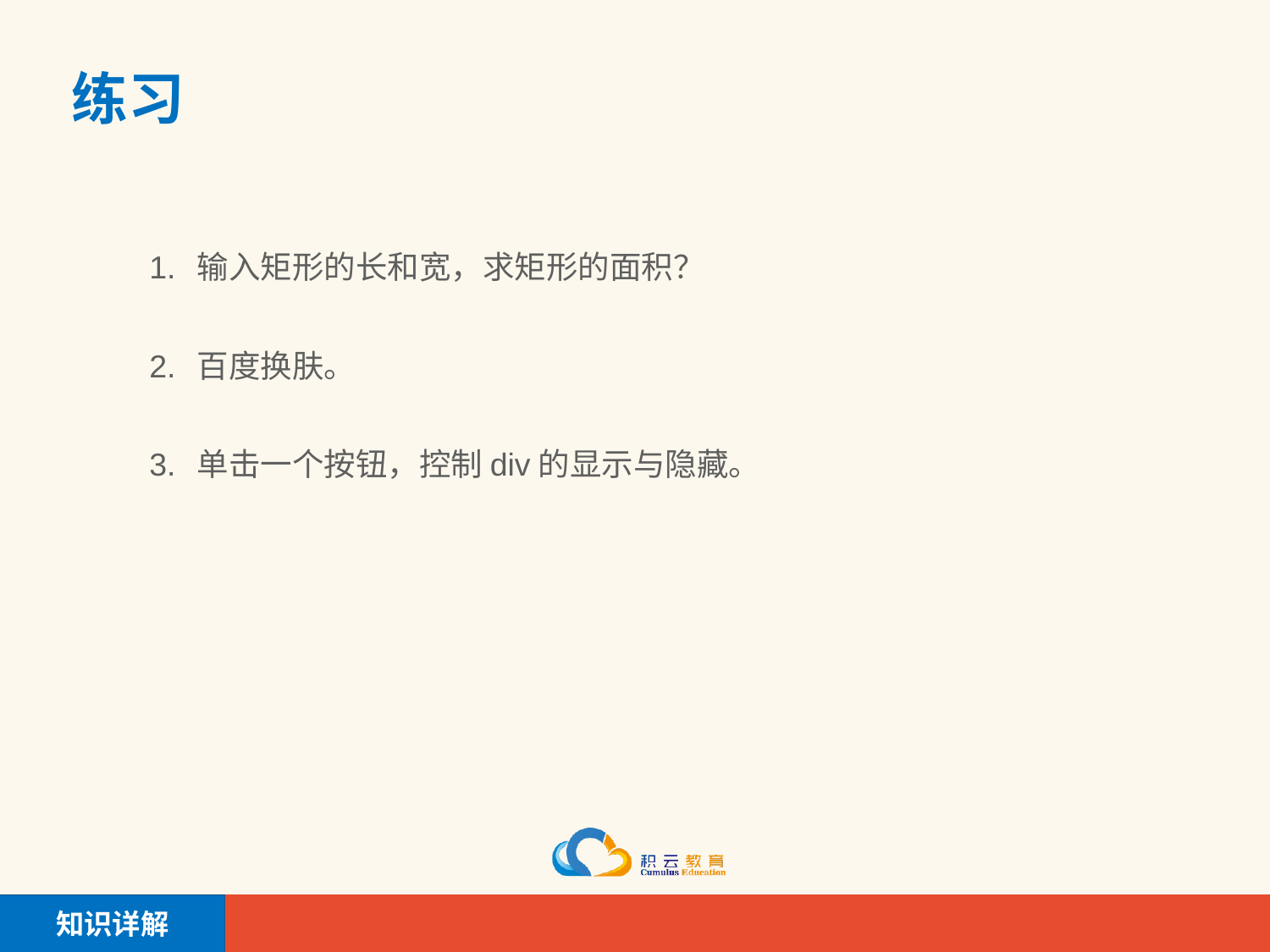

# 练习
输入矩形的长和宽，求矩形的面积？

百度换肤。

单击一个按钮，控制div的显示与隐藏。